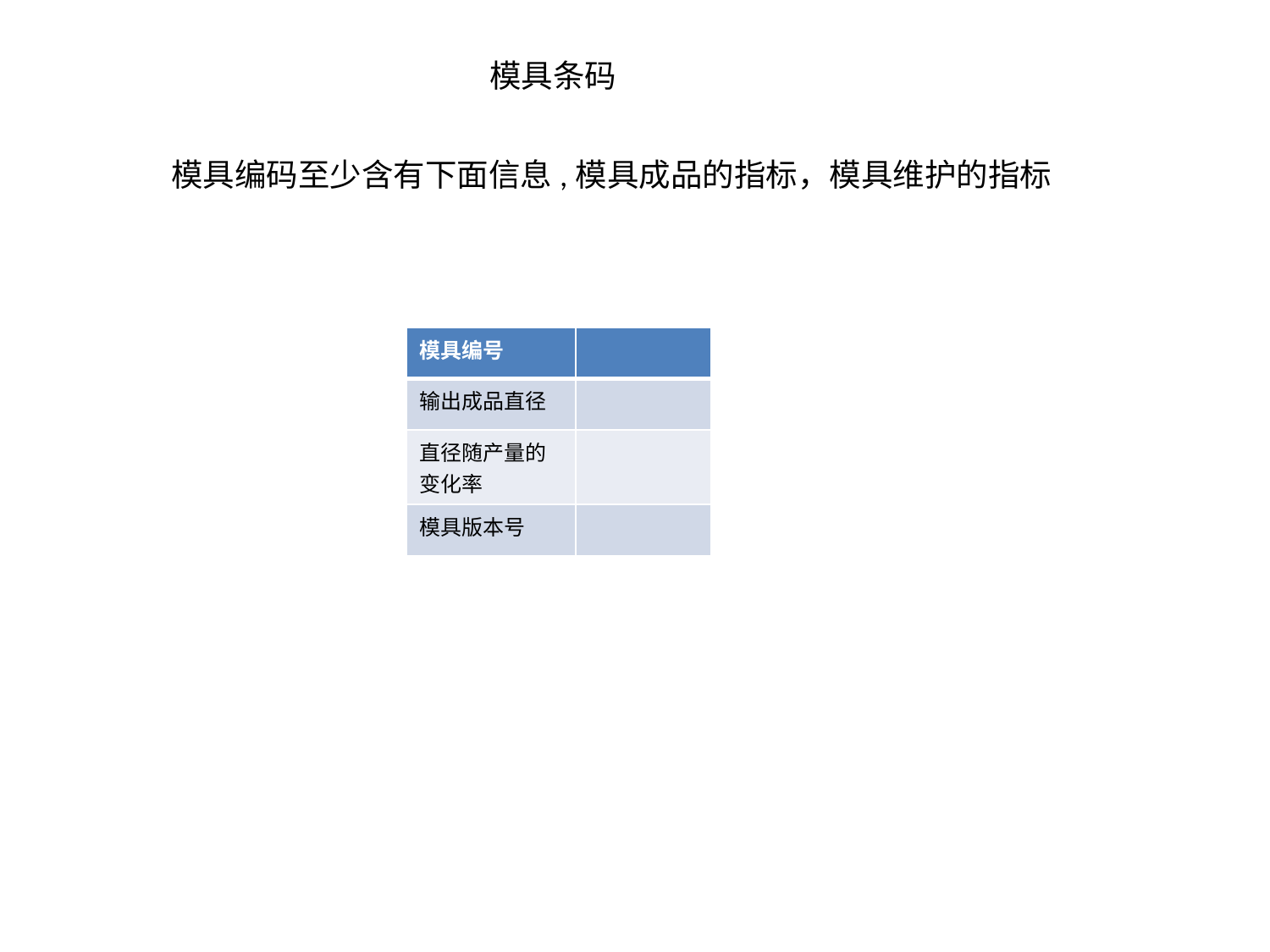

模具条码
模具编码至少含有下面信息,模具成品的指标，模具维护的指标
| 模具编号 |  |
| --- | --- |
| 输出成品直径 |  |
| 直径随产量的变化率 |  |
| 模具版本号 |  |